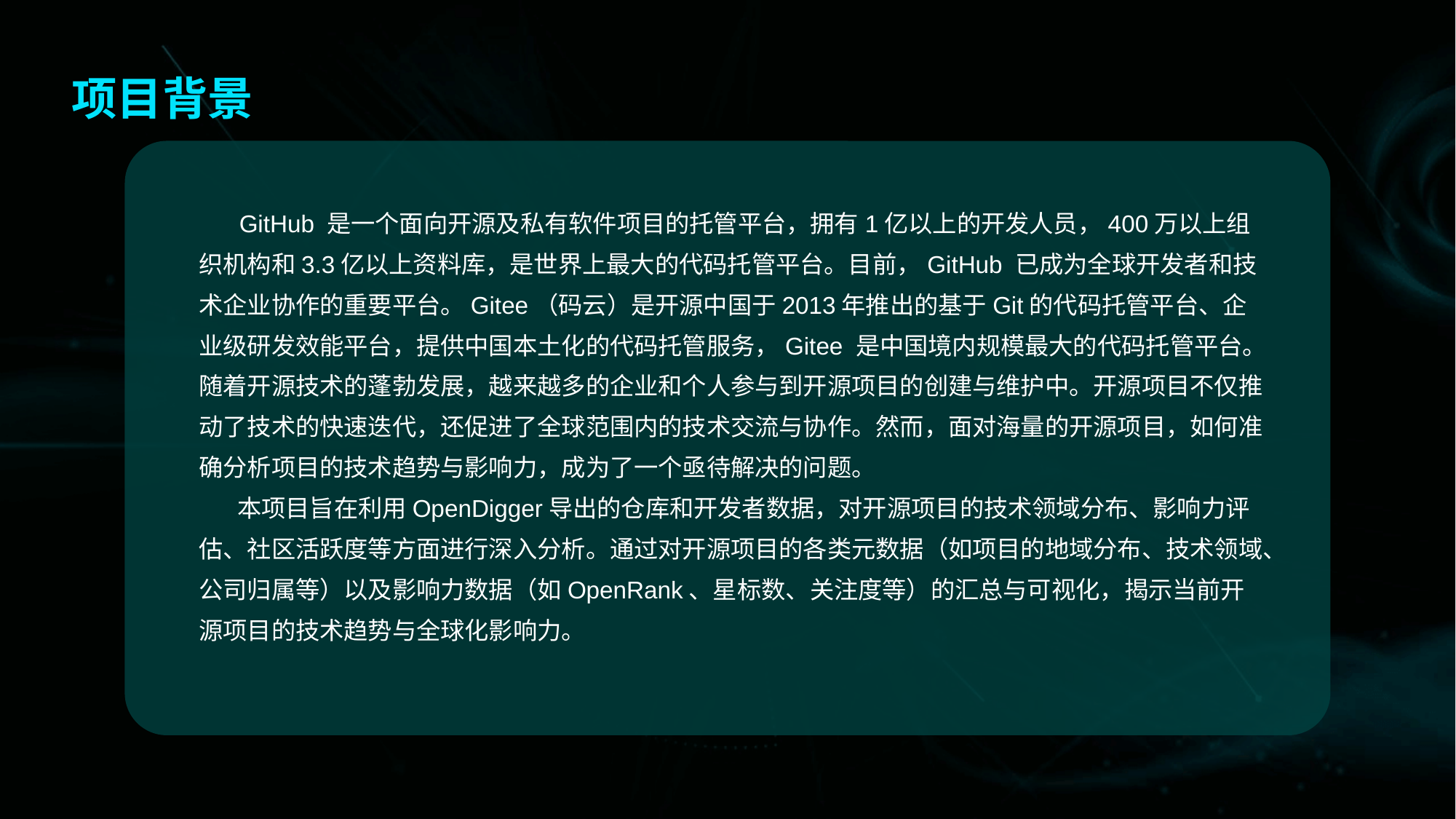

项目背景

      GitHub 是一个面向开源及私有软件项目的托管平台，拥有1亿以上的开发人员，400万以上组织机构和3.3亿以上资料库，是世界上最大的代码托管平台。目前，GitHub 已成为全球开发者和技术企业协作的重要平台。Gitee（码云）是开源中国于2013年推出的基于Git的代码托管平台、企业级研发效能平台，提供中国本土化的代码托管服务，Gitee 是中国境内规模最大的代码托管平台。随着开源技术的蓬勃发展，越来越多的企业和个人参与到开源项目的创建与维护中。开源项目不仅推动了技术的快速迭代，还促进了全球范围内的技术交流与协作。然而，面对海量的开源项目，如何准确分析项目的技术趋势与影响力，成为了一个亟待解决的问题。
      本项目旨在利用OpenDigger导出的仓库和开发者数据，对开源项目的技术领域分布、影响力评估、社区活跃度等方面进行深入分析。通过对开源项目的各类元数据（如项目的地域分布、技术领域、公司归属等）以及影响力数据（如OpenRank、星标数、关注度等）的汇总与可视化，揭示当前开源项目的技术趋势与全球化影响力。